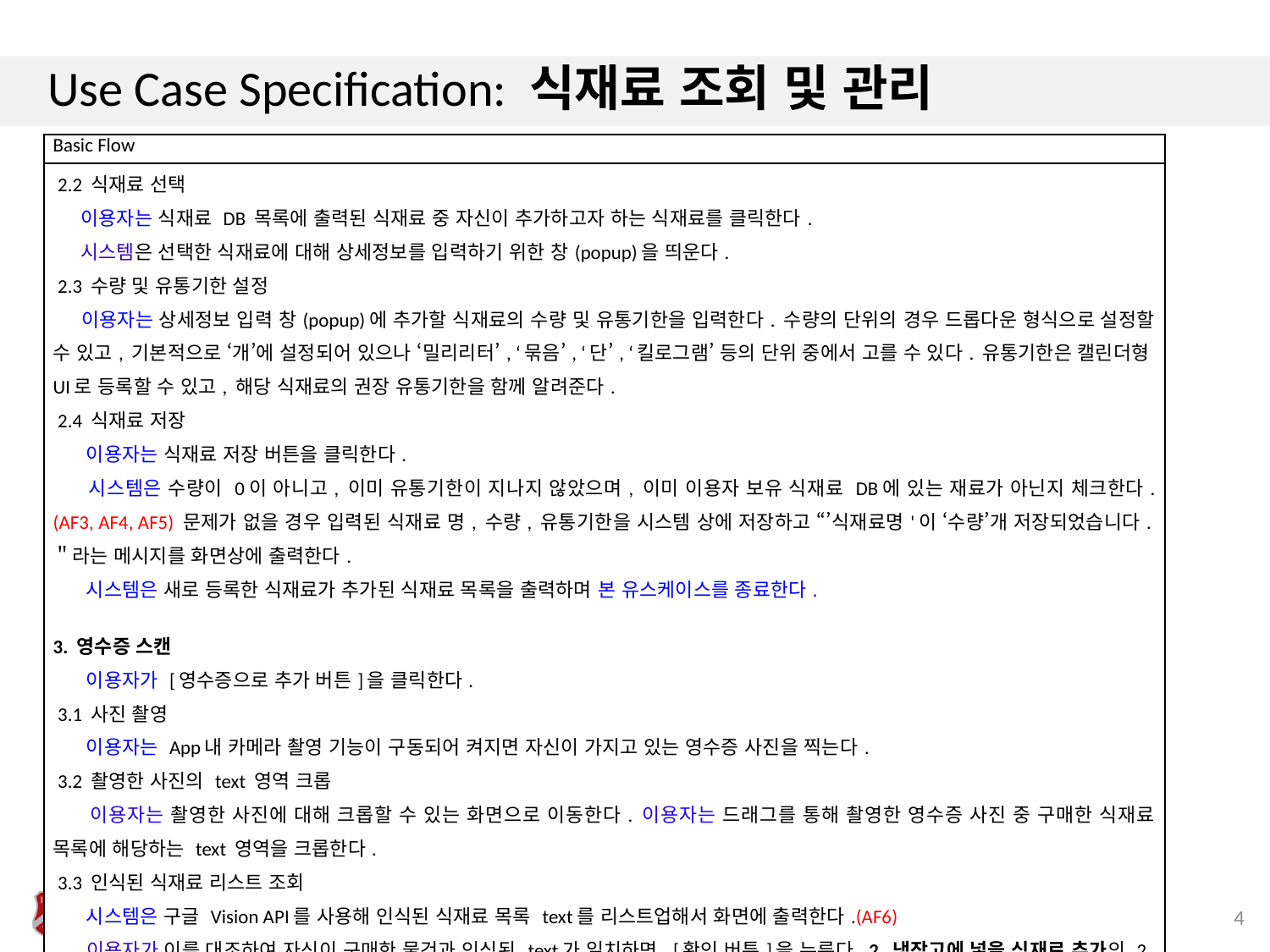

# Use Case Specification: 식재료 조회 및 관리
| Basic Flowc Flow |
| --- |
| 2.2 식재료 선택 이용자는 식재료 DB 목록에 출력된 식재료 중 자신이 추가하고자 하는 식재료를 클릭한다. 시스템은 선택한 식재료에 대해 상세정보를 입력하기 위한 창(popup)을 띄운다. 2.3 수량 및 유통기한 설정 이용자는 상세정보 입력 창(popup)에 추가할 식재료의 수량 및 유통기한을 입력한다. 수량의 단위의 경우 드롭다운 형식으로 설정할 수 있고, 기본적으로 ‘개’에 설정되어 있으나 ‘밀리리터’, ‘묶음’, ‘단’, ‘킬로그램’ 등의 단위 중에서 고를 수 있다. 유통기한은 캘린더형UI로 등록할 수 있고, 해당 식재료의 권장 유통기한을 함께 알려준다. 2.4 식재료 저장 이용자는 식재료 저장 버튼을 클릭한다. 시스템은 수량이 0이 아니고, 이미 유통기한이 지나지 않았으며, 이미 이용자 보유 식재료 DB에 있는 재료가 아닌지 체크한다. (AF3, AF4, AF5) 문제가 없을 경우 입력된 식재료 명, 수량, 유통기한을 시스템 상에 저장하고 “’식재료명'이 ‘수량’개 저장되었습니다.＂라는 메시지를 화면상에 출력한다. 시스템은 새로 등록한 식재료가 추가된 식재료 목록을 출력하며 본 유스케이스를 종료한다. 3. 영수증 스캔 이용자가 [영수증으로 추가 버튼]을 클릭한다. 3.1 사진 촬영 이용자는 App내 카메라 촬영 기능이 구동되어 켜지면 자신이 가지고 있는 영수증 사진을 찍는다. 3.2 촬영한 사진의 text 영역 크롭 이용자는 촬영한 사진에 대해 크롭할 수 있는 화면으로 이동한다. 이용자는 드래그를 통해 촬영한 영수증 사진 중 구매한 식재료 목록에 해당하는 text 영역을 크롭한다. 3.3 인식된 식재료 리스트 조회 시스템은 구글 Vision API를 사용해 인식된 식재료 목록 text를 리스트업해서 화면에 출력한다.(AF6) 이용자가 이를 대조하여 자신이 구매한 물건과 인식된 text가 일치하면, [확인 버튼]을 누른다. 2. 냉장고에 넣을 식재료 추가의 2.로 복귀한다. |
4